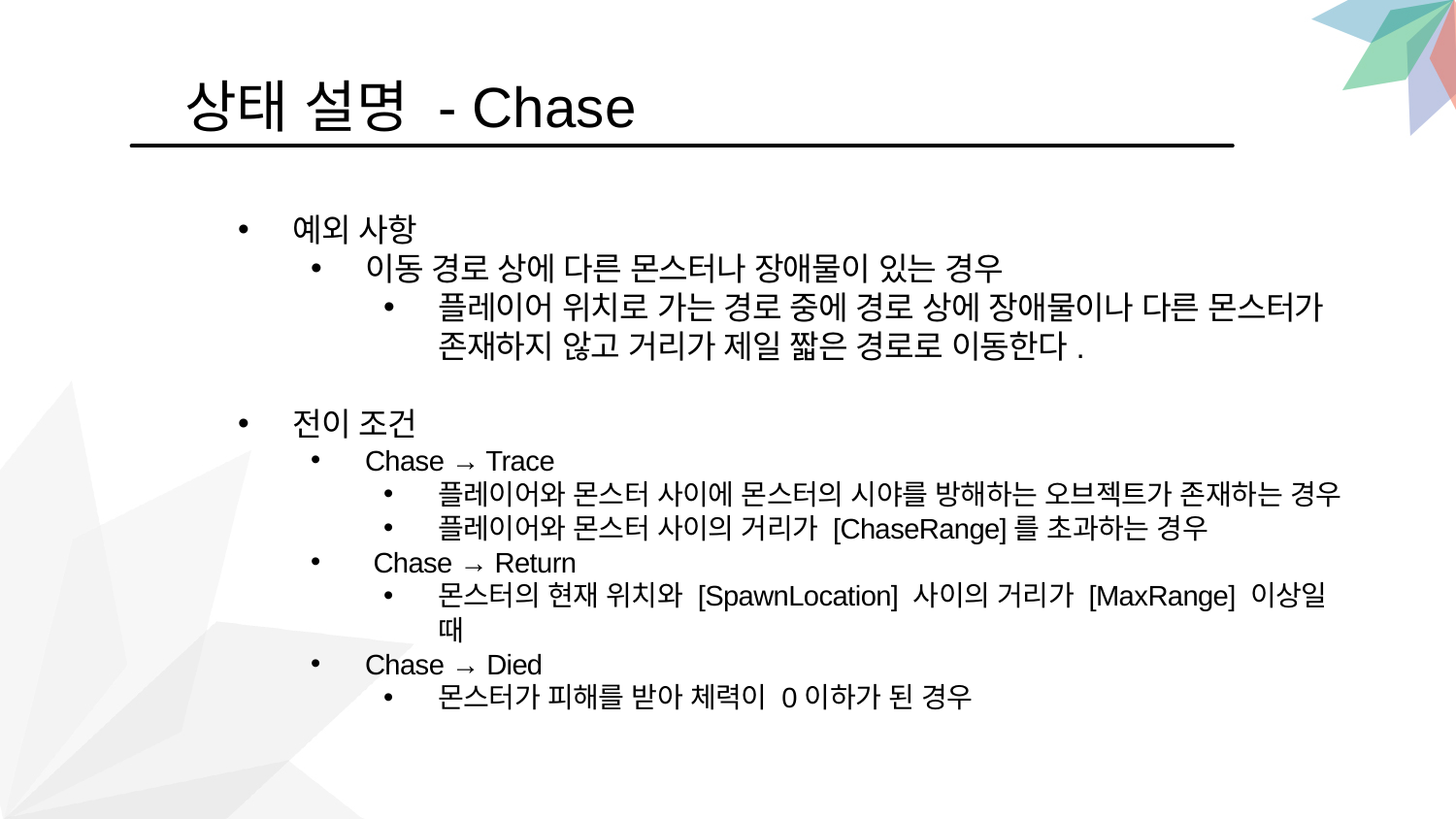

상태 설명 - Chase
예외 사항
이동 경로 상에 다른 몬스터나 장애물이 있는 경우
플레이어 위치로 가는 경로 중에 경로 상에 장애물이나 다른 몬스터가 존재하지 않고 거리가 제일 짧은 경로로 이동한다.

전이 조건
Chase → Trace
플레이어와 몬스터 사이에 몬스터의 시야를 방해하는 오브젝트가 존재하는 경우
플레이어와 몬스터 사이의 거리가 [ChaseRange]를 초과하는 경우
 Chase → Return
몬스터의 현재 위치와 [SpawnLocation] 사이의 거리가 [MaxRange] 이상일 때
Chase → Died
몬스터가 피해를 받아 체력이 0이하가 된 경우